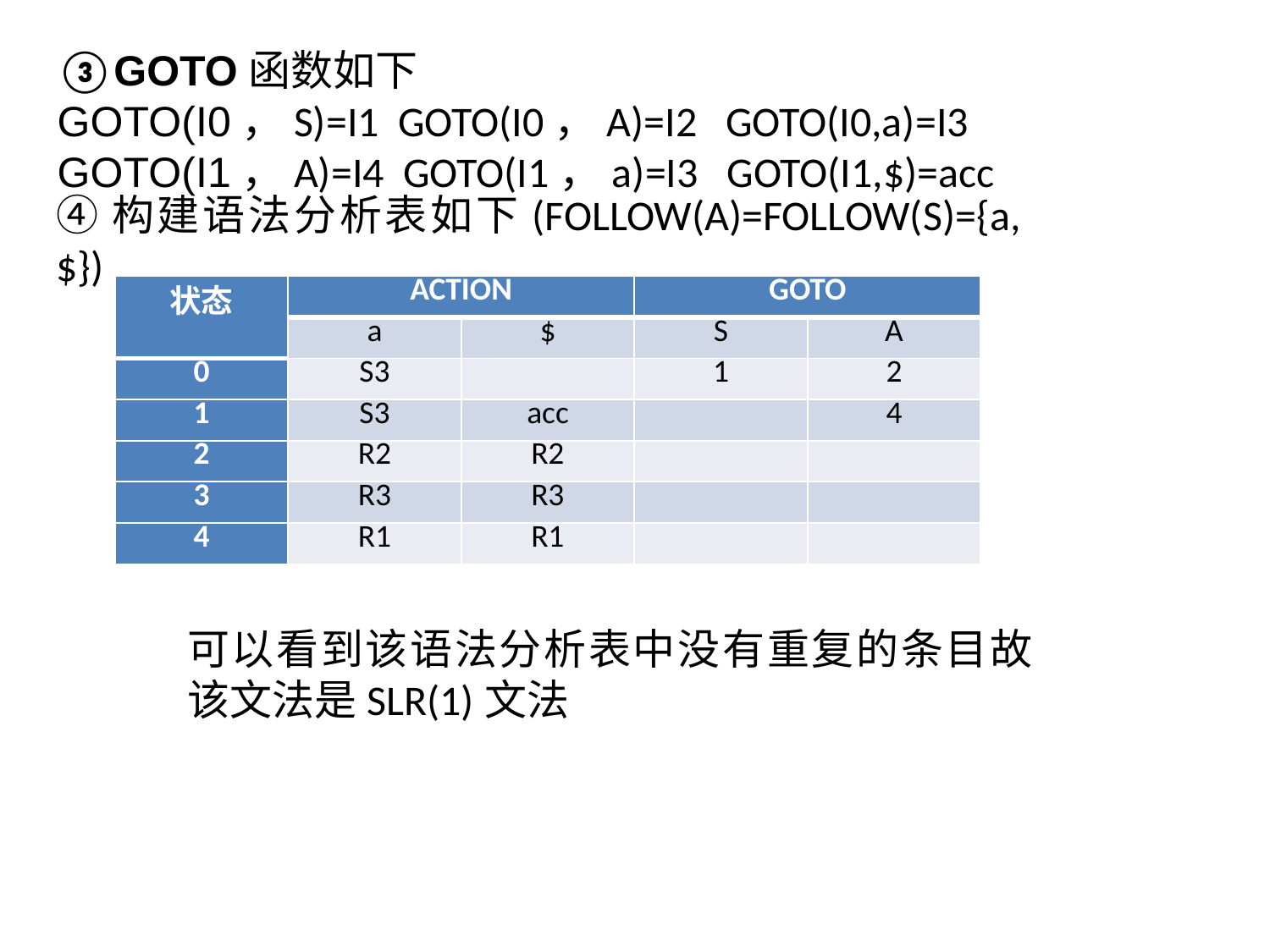

③GOTO函数如下
GOTO(I0，S)=I1  GOTO(I0，A)=I2   GOTO(I0,a)=I3
GOTO(I1，A)=I4  GOTO(I1，a)=I3   GOTO(I1,$)=acc
④构建语法分析表如下(FOLLOW(A)=FOLLOW(S)={a,$})

| 状态 | ACTION |  | GOTO |  |
| --- | --- | --- | --- | --- |
|  | a | $ | S | A |
| 0 | S3 |  | 1 | 2 |
| 1 | S3 | acc |  | 4 |
| 2 | R2 | R2 |  |  |
| 3 | R3 | R3 |  |  |
| 4 | R1 | R1 |  |  |
可以看到该语法分析表中没有重复的条目故该文法是SLR(1)文法